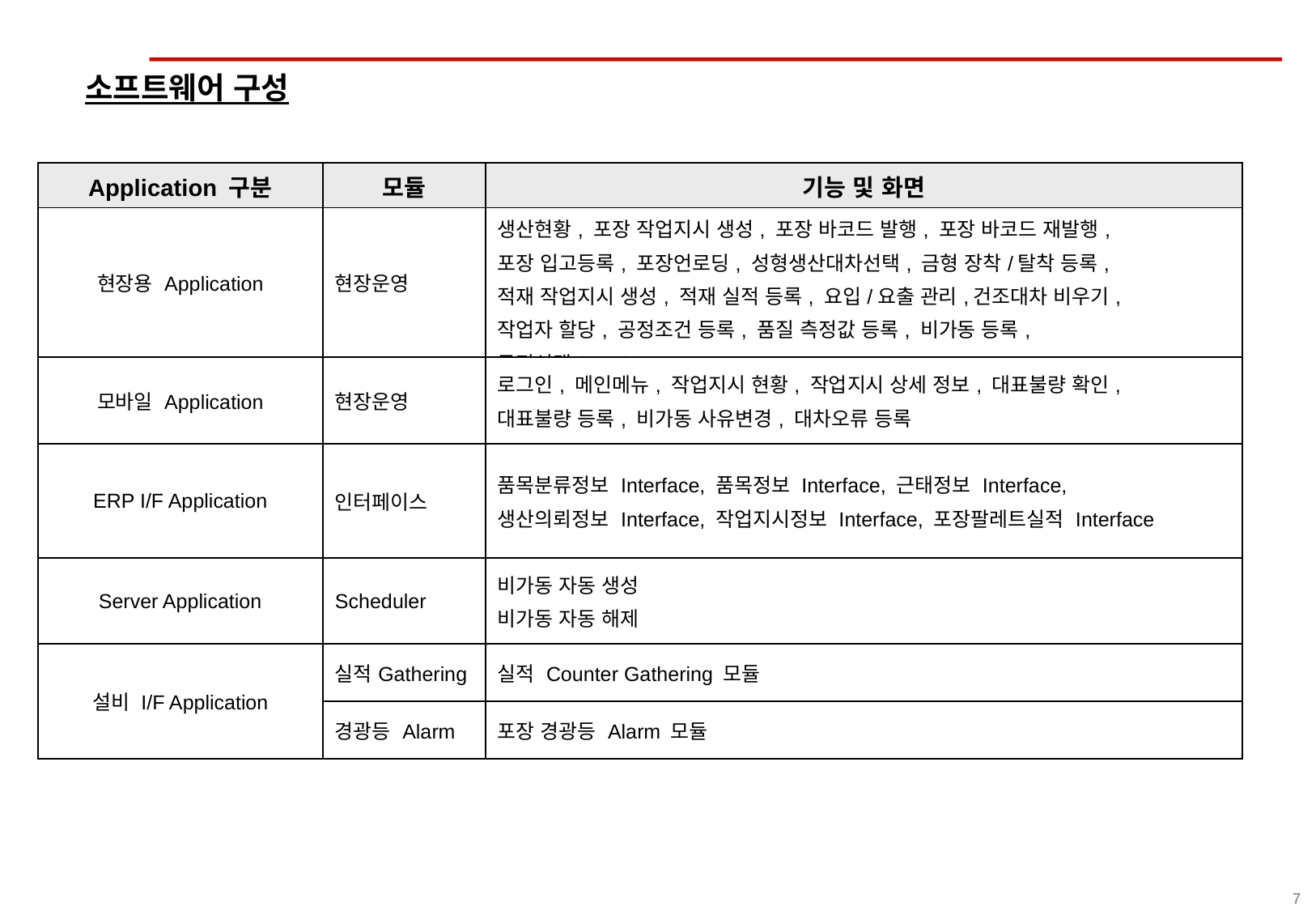

소프트웨어 구성
| Application 구분 | 모듈 | 기능 및 화면 |
| --- | --- | --- |
| 현장용 Application | 현장운영 | 생산현황, 포장 작업지시 생성, 포장 바코드 발행, 포장 바코드 재발행, 포장 입고등록, 포장언로딩, 성형생산대차선택, 금형 장착/탈착 등록, 적재 작업지시 생성, 적재 실적 등록, 요입/요출 관리,건조대차 비우기, 작업자 할당, 공정조건 등록, 품질 측정값 등록, 비가동 등록, 공정선택(config) |
| 모바일 Application | 현장운영 | 로그인, 메인메뉴, 작업지시 현황, 작업지시 상세 정보, 대표불량 확인, 대표불량 등록, 비가동 사유변경, 대차오류 등록 |
| ERP I/F Application | 인터페이스 | 품목분류정보 Interface, 품목정보 Interface, 근태정보 Interface, 생산의뢰정보 Interface, 작업지시정보 Interface, 포장팔레트실적 Interface |
| Server Application | Scheduler | 비가동 자동 생성 비가동 자동 해제 |
| 설비 I/F Application | 실적Gathering | 실적 Counter Gathering 모듈 |
|  | 경광등 Alarm | 포장 경광등 Alarm 모듈 |